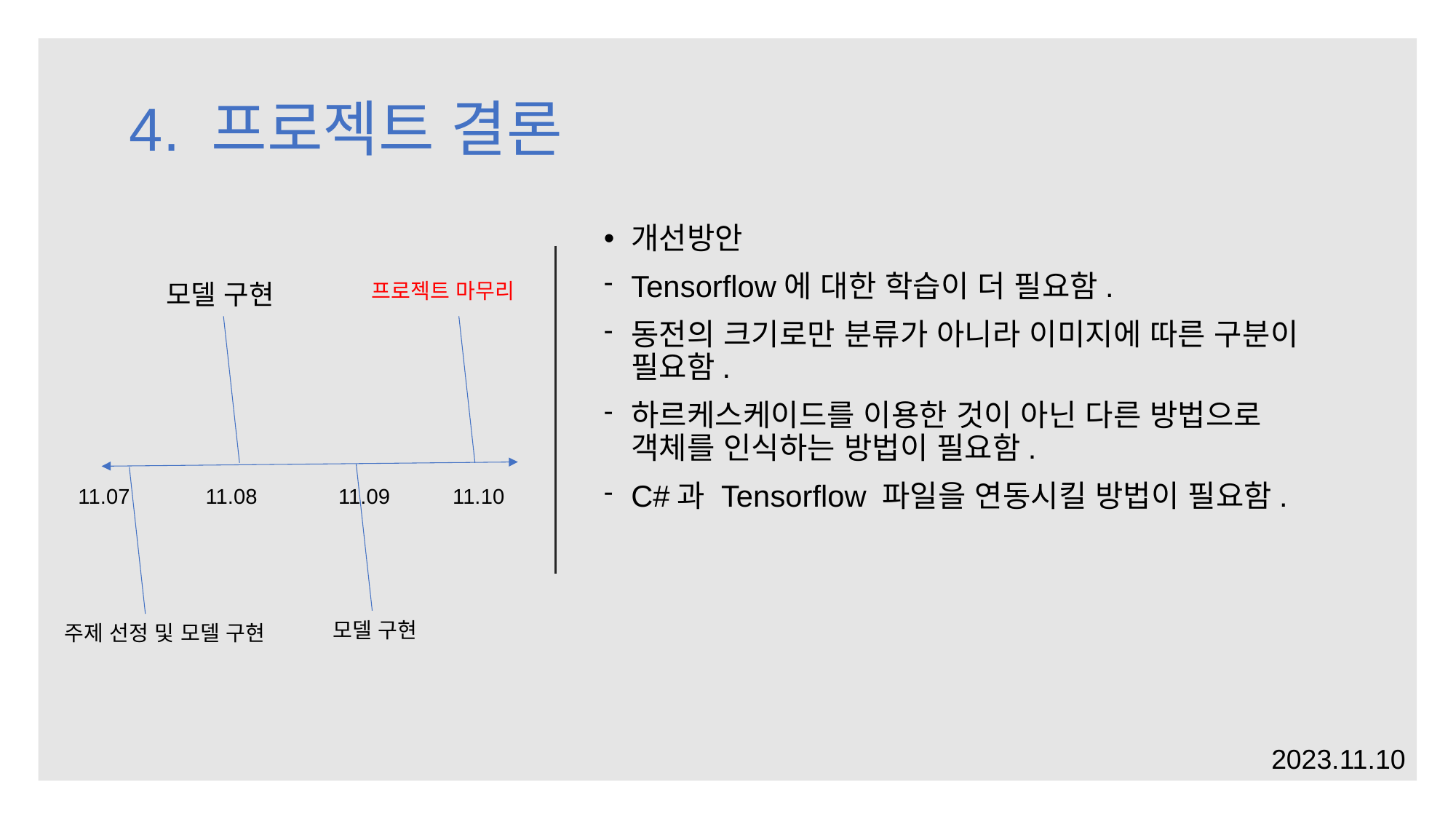

# 4. 프로젝트 결론
개선방안
Tensorflow에 대한 학습이 더 필요함.
동전의 크기로만 분류가 아니라 이미지에 따른 구분이 필요함.
하르케스케이드를 이용한 것이 아닌 다른 방법으로 객체를 인식하는 방법이 필요함.
C#과 Tensorflow 파일을 연동시킬 방법이 필요함.

프로젝트 마무리
모델 구현
11.10
11.08
11.09
11.07

모델 구현
주제 선정 및 모델 구현
2023.11.10